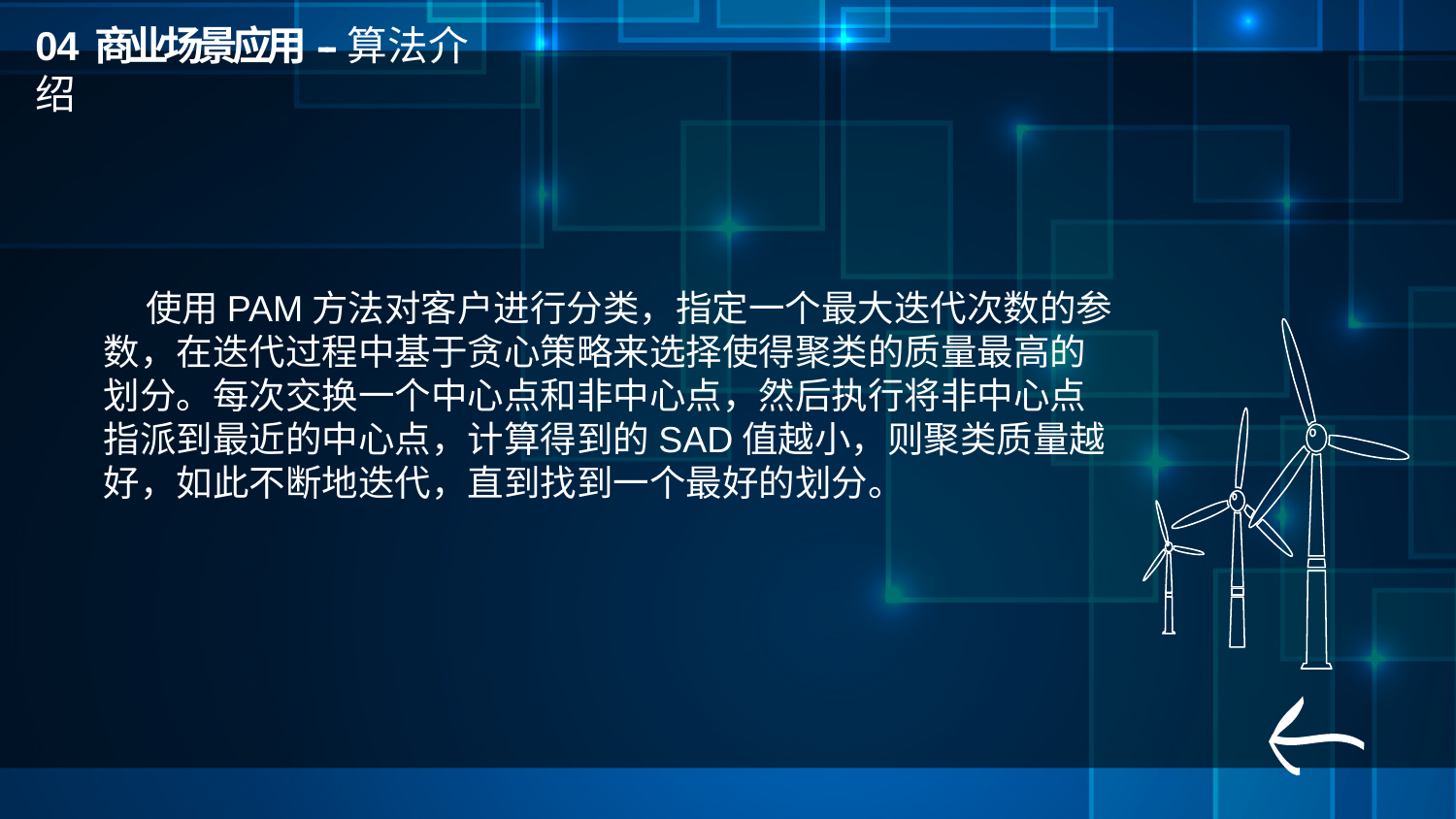

0 4 商业场景应用--算法介绍
    使用PAM方法对客户进行分类，指定一个最大迭代次数的参数，在迭代过程中基于贪心策略来选择使得聚类的质量最高的划分。每次交换一个中心点和非中心点，然后执行将非中心点指派到最近的中心点，计算得到的SAD值越小，则聚类质量越好，如此不断地迭代，直到找到一个最好的划分。